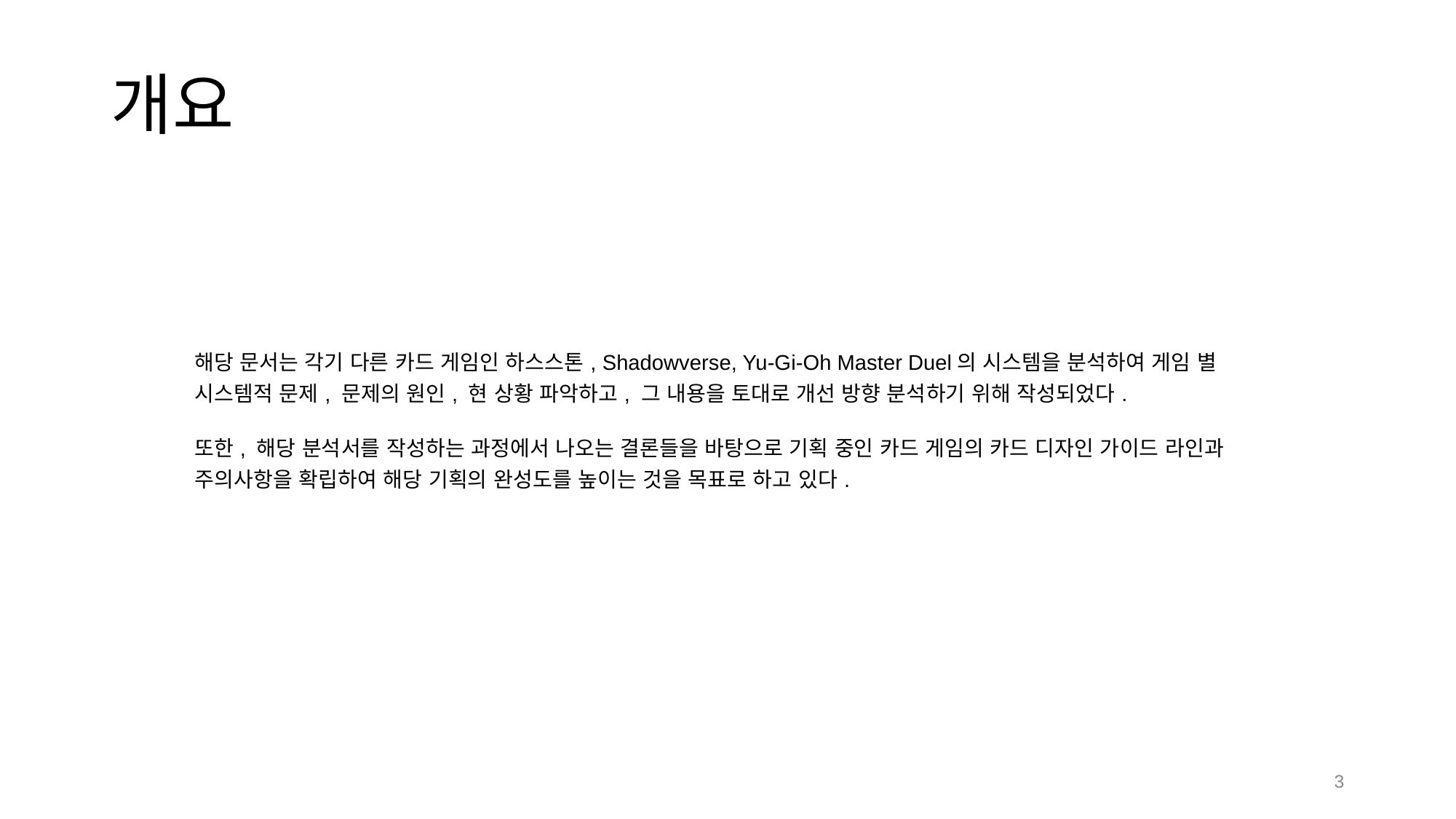

# 개요
| 해당 문서는 각기 다른 카드 게임인 하스스톤, Shadowverse, Yu-Gi-Oh Master Duel의 시스템을 분석하여 게임 별 시스템적 문제, 문제의 원인, 현 상황 파악하고, 그 내용을 토대로 개선 방향 분석하기 위해 작성되었다. 또한, 해당 분석서를 작성하는 과정에서 나오는 결론들을 바탕으로 기획 중인 카드 게임의 카드 디자인 가이드 라인과 주의사항을 확립하여 해당 기획의 완성도를 높이는 것을 목표로 하고 있다. |
| --- |
3